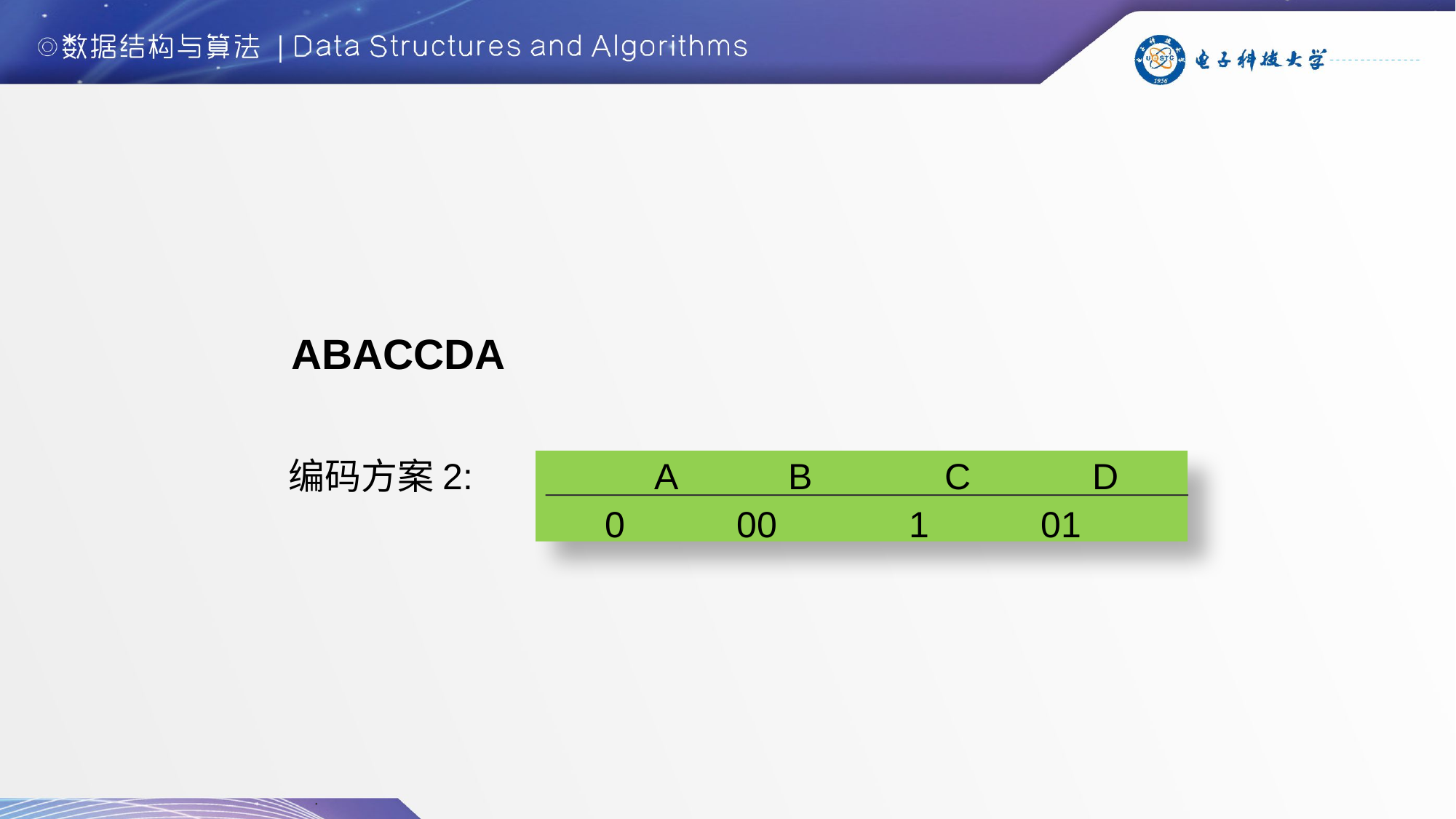

ABACCDA
编码方案2:
   A           B             C            D

0           00             1           01